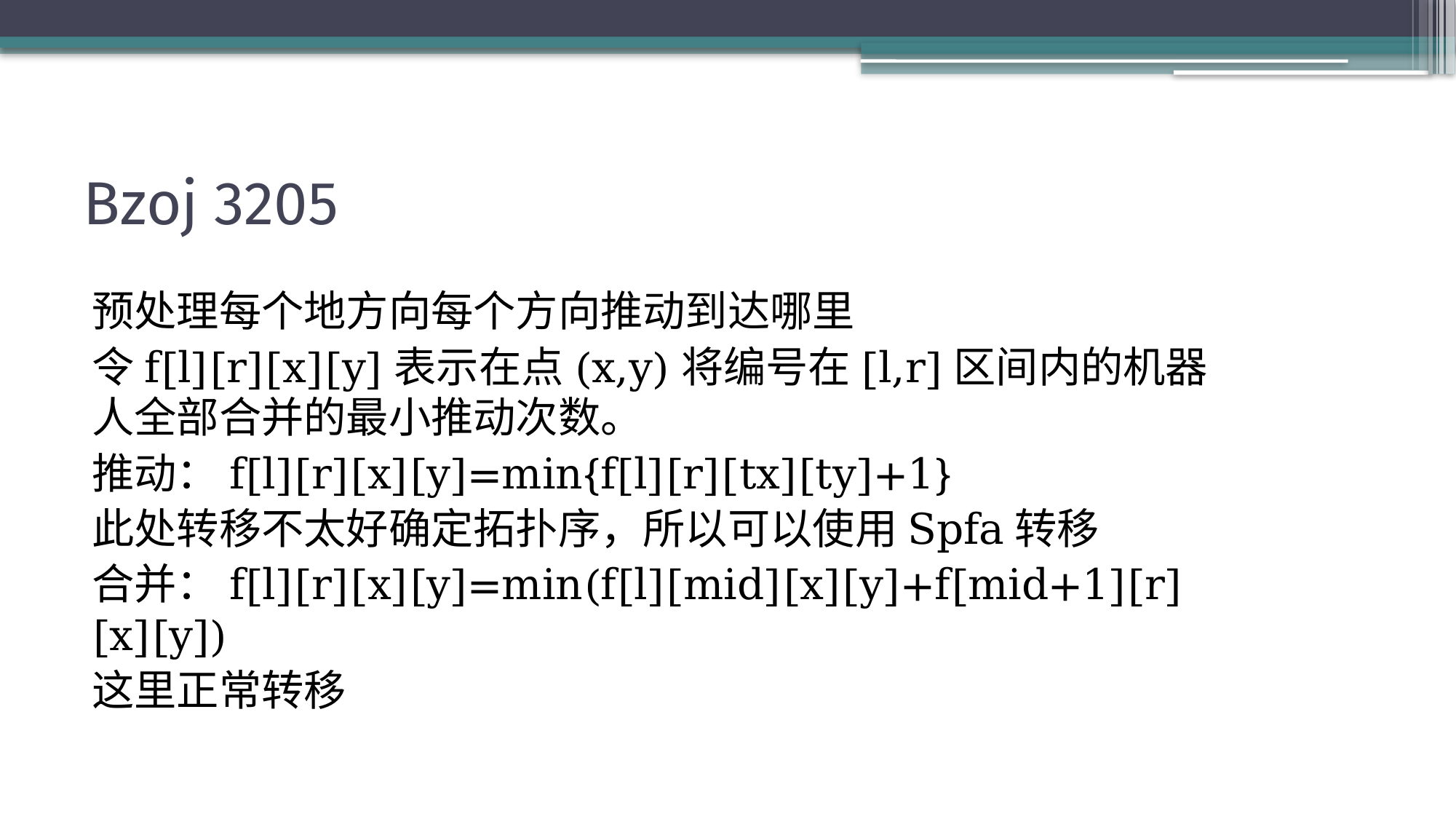

# Bzoj 3205
预处理每个地方向每个方向推动到达哪里
令f[l][r][x][y]表示在点(x,y)将编号在[l,r]区间内的机器人全部合并的最小推动次数。
推动：f[l][r][x][y]=min{f[l][r][tx][ty]+1}
此处转移不太好确定拓扑序，所以可以使用Spfa转移
合并：f[l][r][x][y]=min(f[l][mid][x][y]+f[mid+1][r][x][y])
这里正常转移